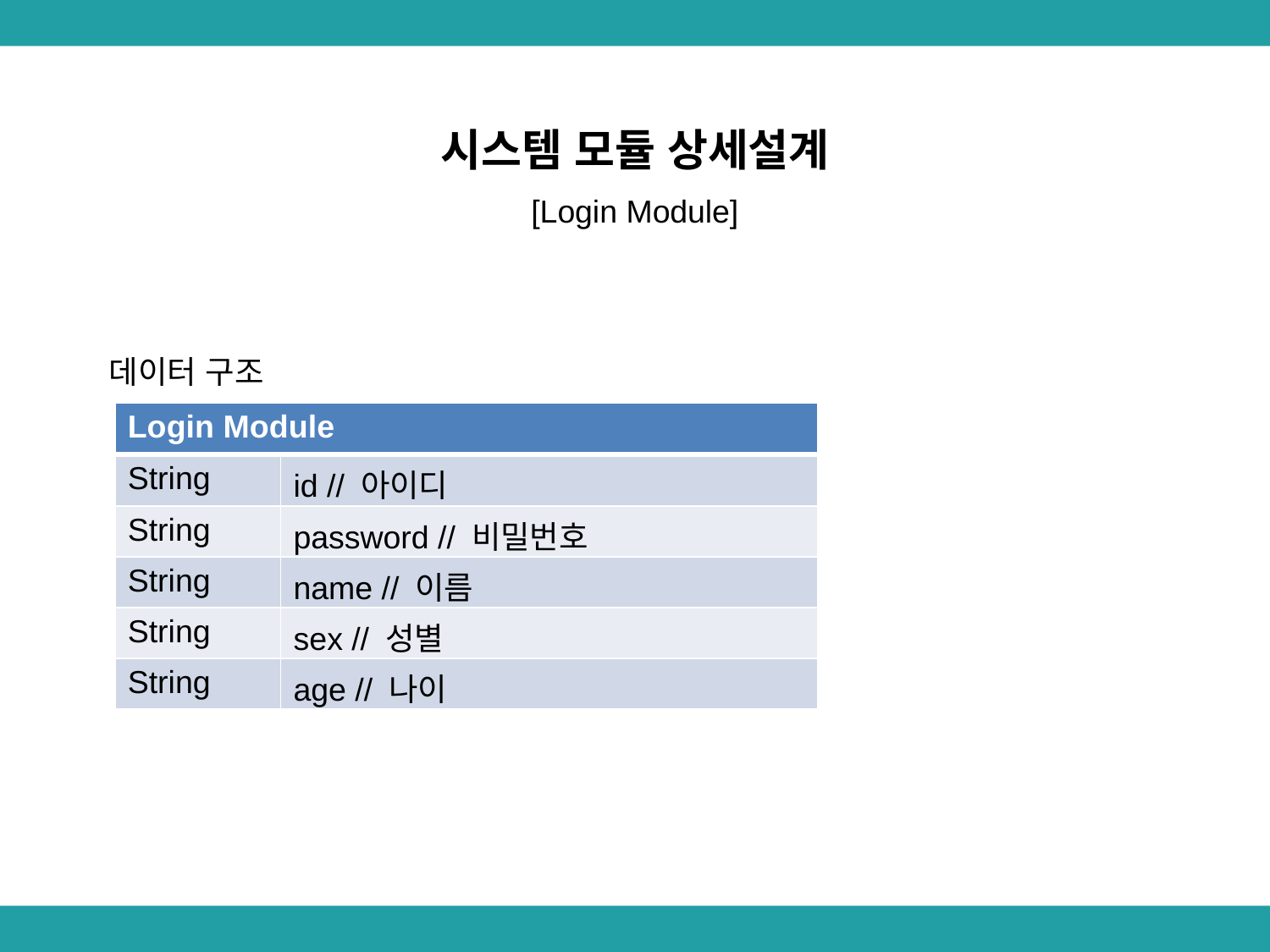

시스템 모듈 상세설계
[Login Module]
          데이터 구조
| Login Module |  |
| --- | --- |
| String | id // 아이디 |
| String | password // 비밀번호 |
| String | name // 이름 |
| String | sex // 성별 |
| String | age // 나이 |